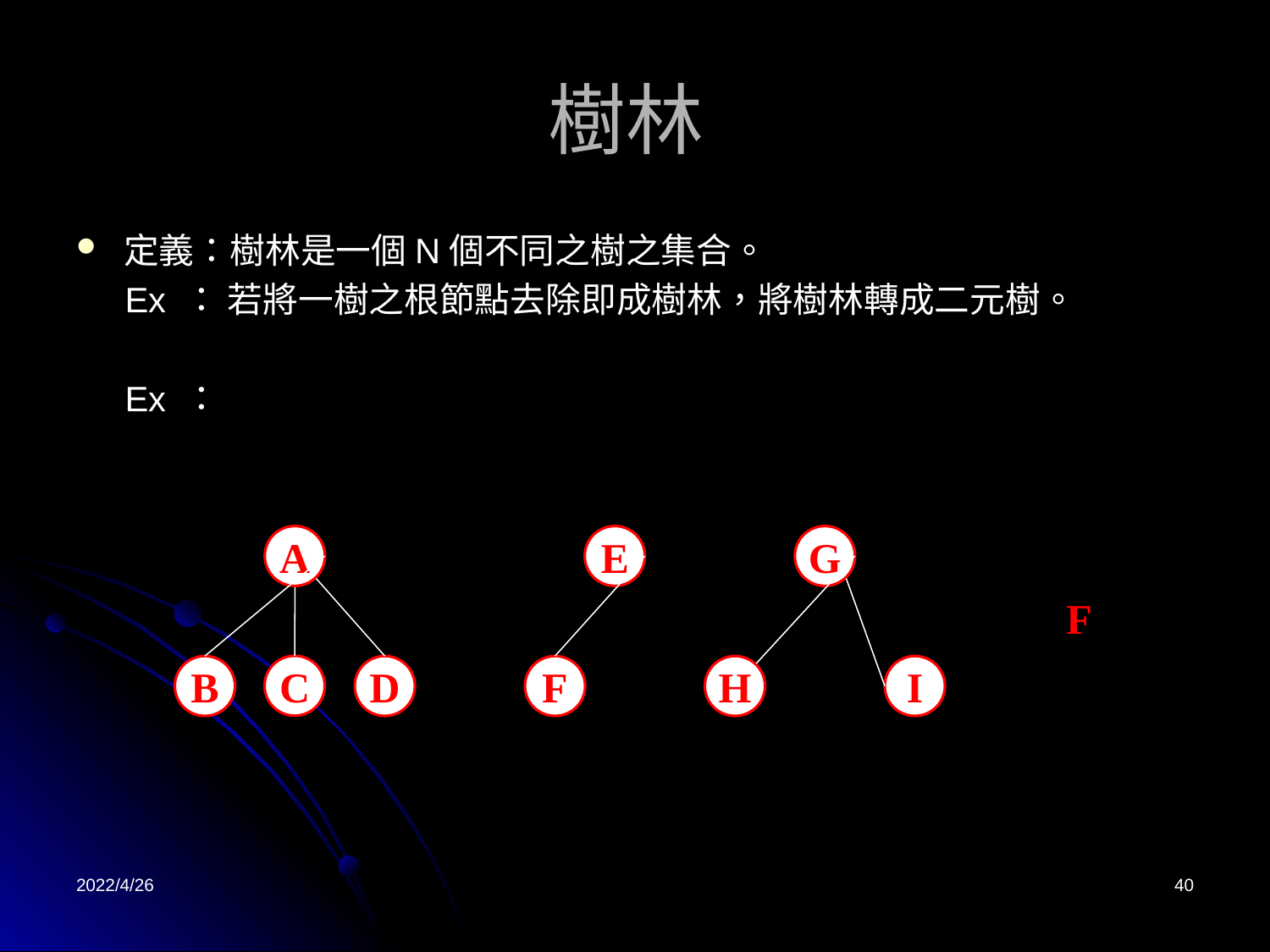

# 樹林
定義：樹林是一個N個不同之樹之集合。
     Ex ： 若將一樹之根節點去除即成樹林，將樹林轉成二元樹。

     Ex ：
A
C
B
D
E
F
G
H
I
F
2022/4/26
40